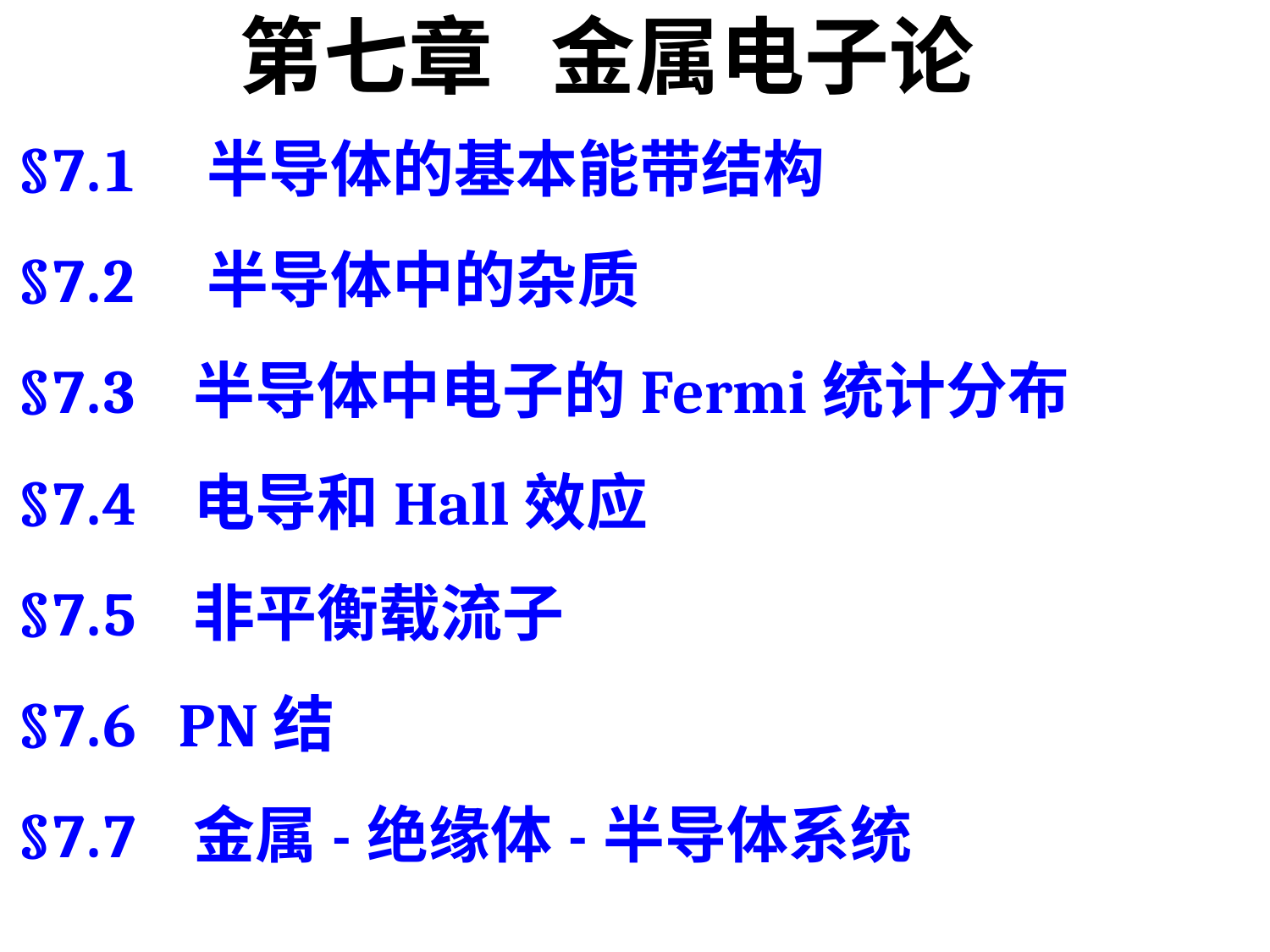

第七章   金属电子论
§7.1    半导体的基本能带结构
§7.2    半导体中的杂质
§7.3   半导体中电子的Fermi统计分布
§7.4   电导和Hall效应
§7.5   非平衡载流子
§7.6   PN结
§7.7   金属-绝缘体-半导体系统